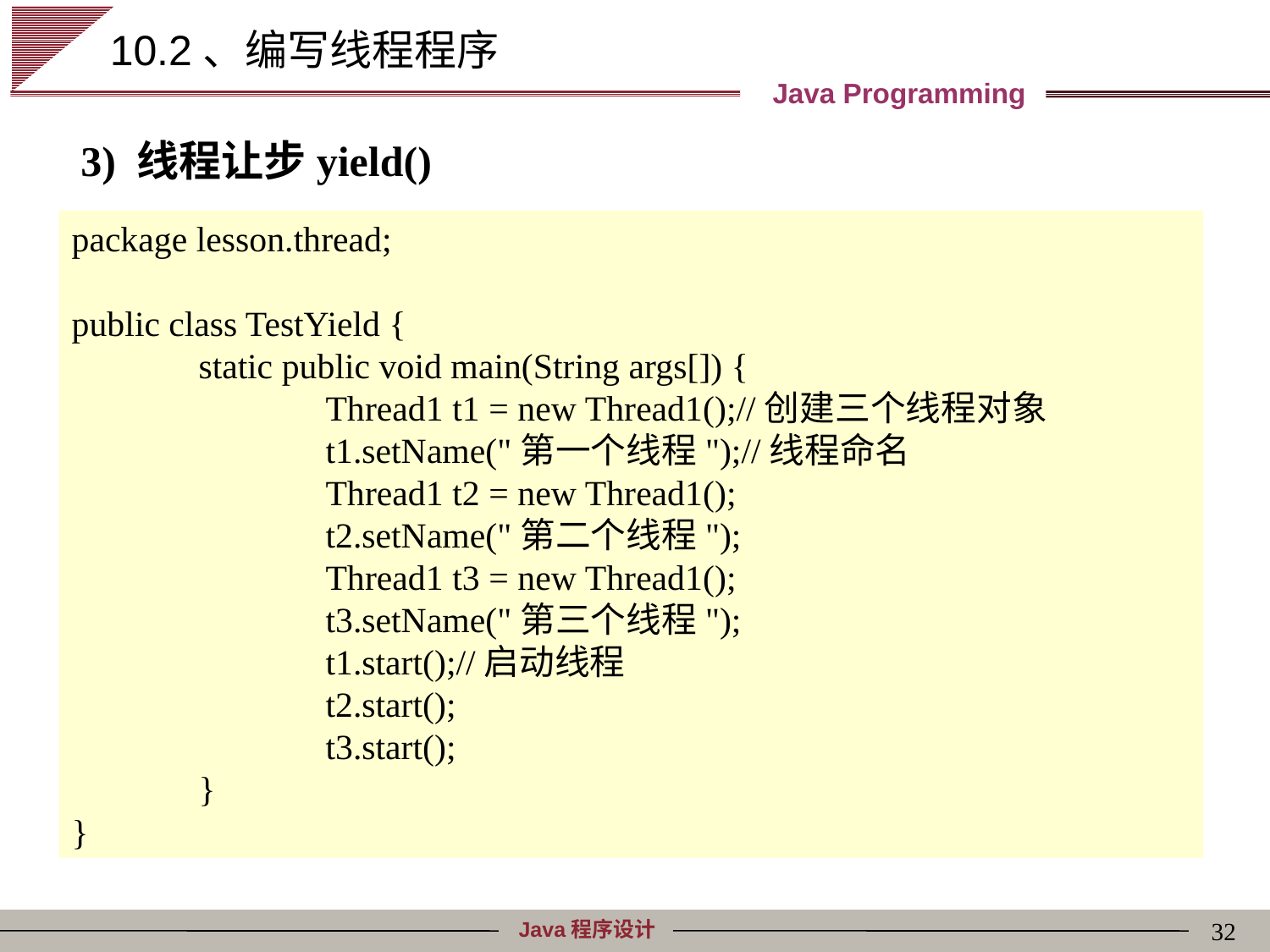

# 10.2、编写线程程序
3) 线程让步yield()

package lesson.thread;

public class TestYield {
	static public void main(String args[]) {
		Thread1 t1 = new Thread1();//创建三个线程对象
		t1.setName("第一个线程");//线程命名
		Thread1 t2 = new Thread1();
		t2.setName("第二个线程");
		Thread1 t3 = new Thread1();
		t3.setName("第三个线程");
		t1.start();//启动线程
		t2.start();
		t3.start();
	}
}